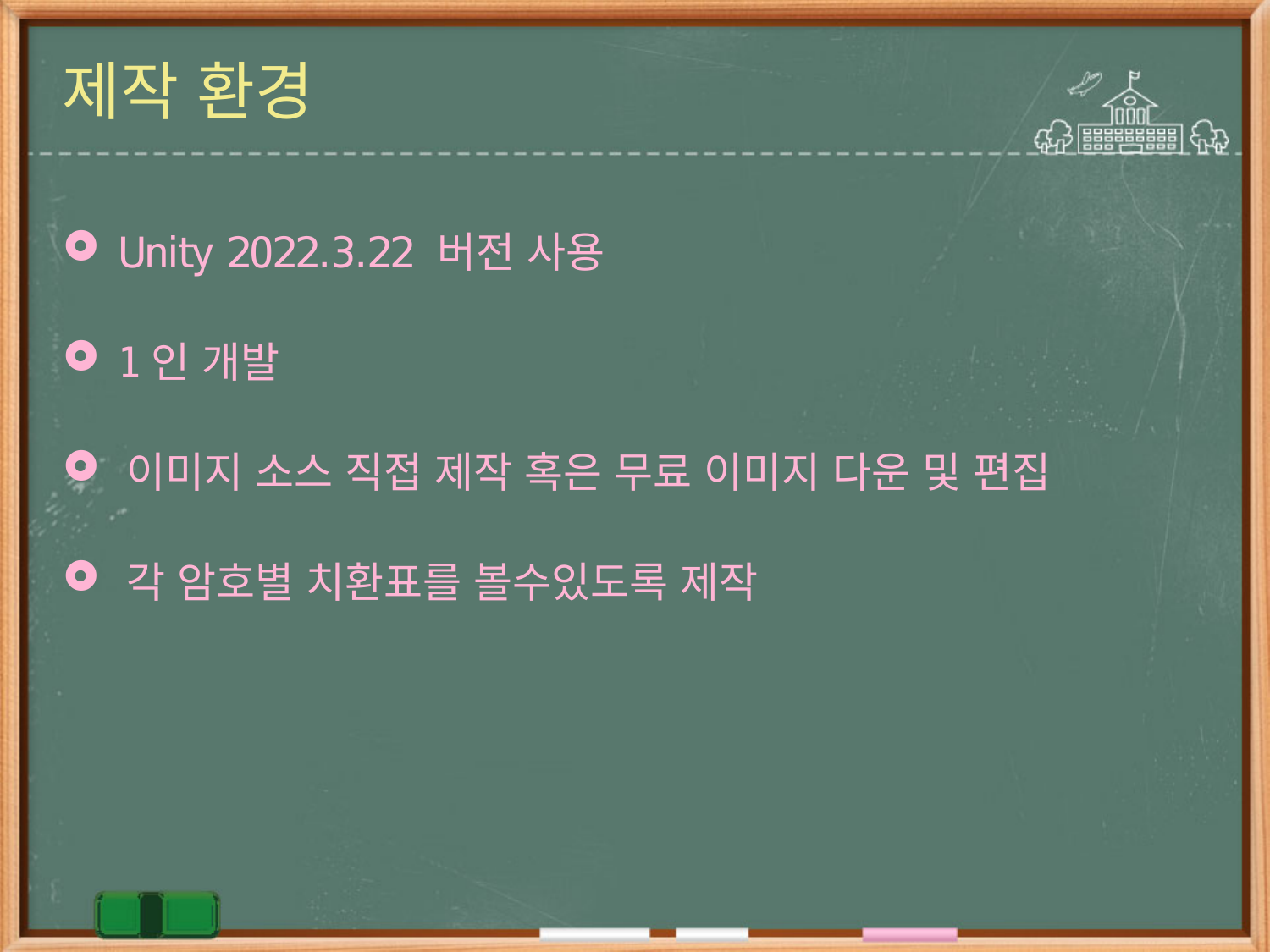

# 제작 환경
 Unity 2022.3.22 버전 사용
 1인 개발
 이미지 소스 직접 제작 혹은 무료 이미지 다운 및 편집
 각 암호별 치환표를 볼수있도록 제작